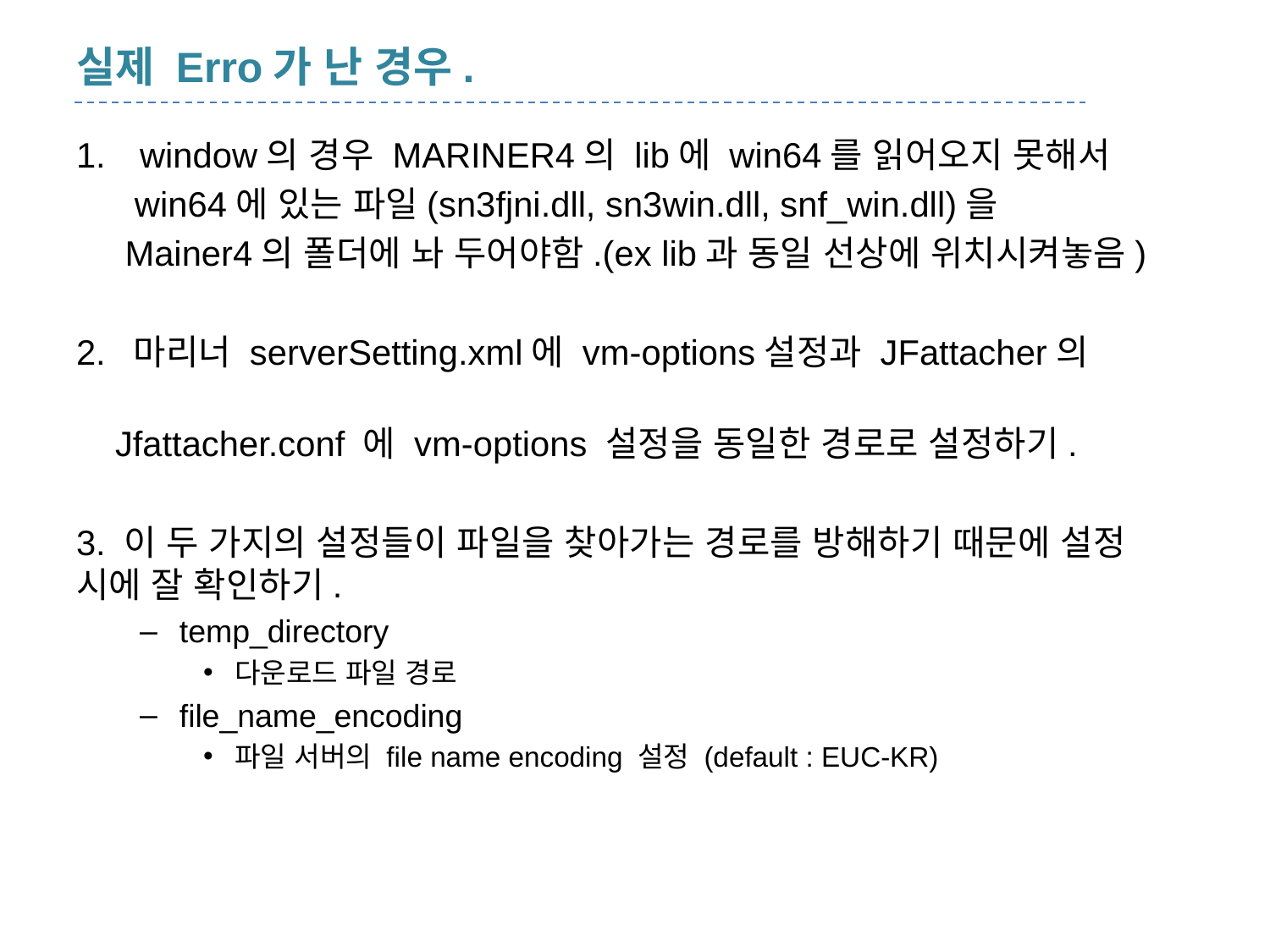

# 실제 Erro가 난 경우.
window의 경우 MARINER4의 lib에 win64를 읽어오지 못해서
      win64에 있는 파일(sn3fjni.dll, sn3win.dll, snf_win.dll)을
     Mainer4의 폴더에 놔 두어야함.(ex lib과 동일 선상에 위치시켜놓음)

2.  마리너 serverSetting.xml에 vm-options설정과 JFattacher의
    Jfattacher.conf 에 vm-options 설정을 동일한 경로로 설정하기.

3. 이 두 가지의 설정들이 파일을 찾아가는 경로를 방해하기 때문에 설정 시에 잘 확인하기.
temp_directory
다운로드 파일 경로
file_name_encoding
파일 서버의 file name encoding 설정 (default : EUC-KR)